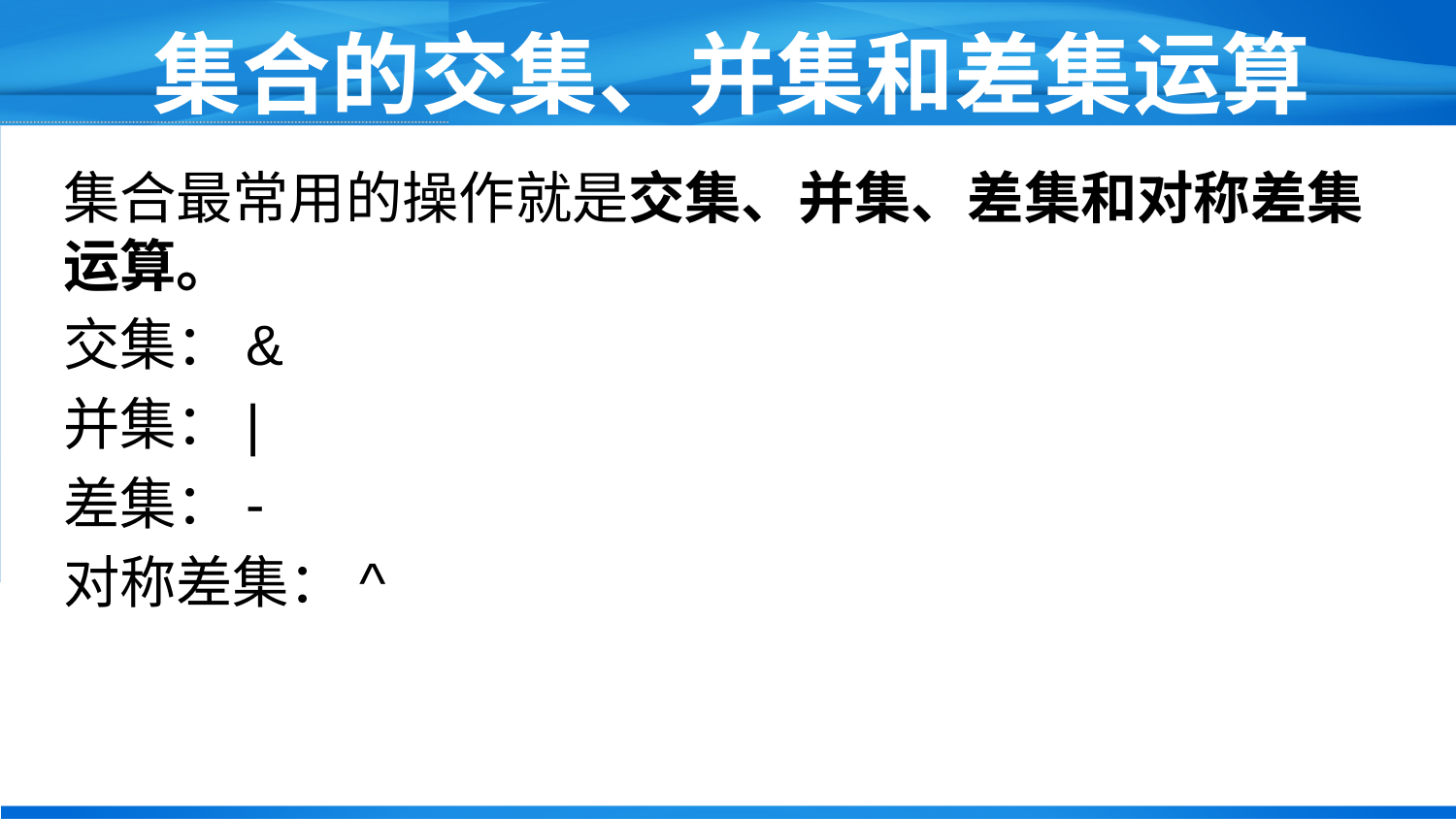

# 集合的交集、并集和差集运算
集合最常用的操作就是交集、并集、差集和对称差集运算。
交集：&
并集：|
差集：-
对称差集：^